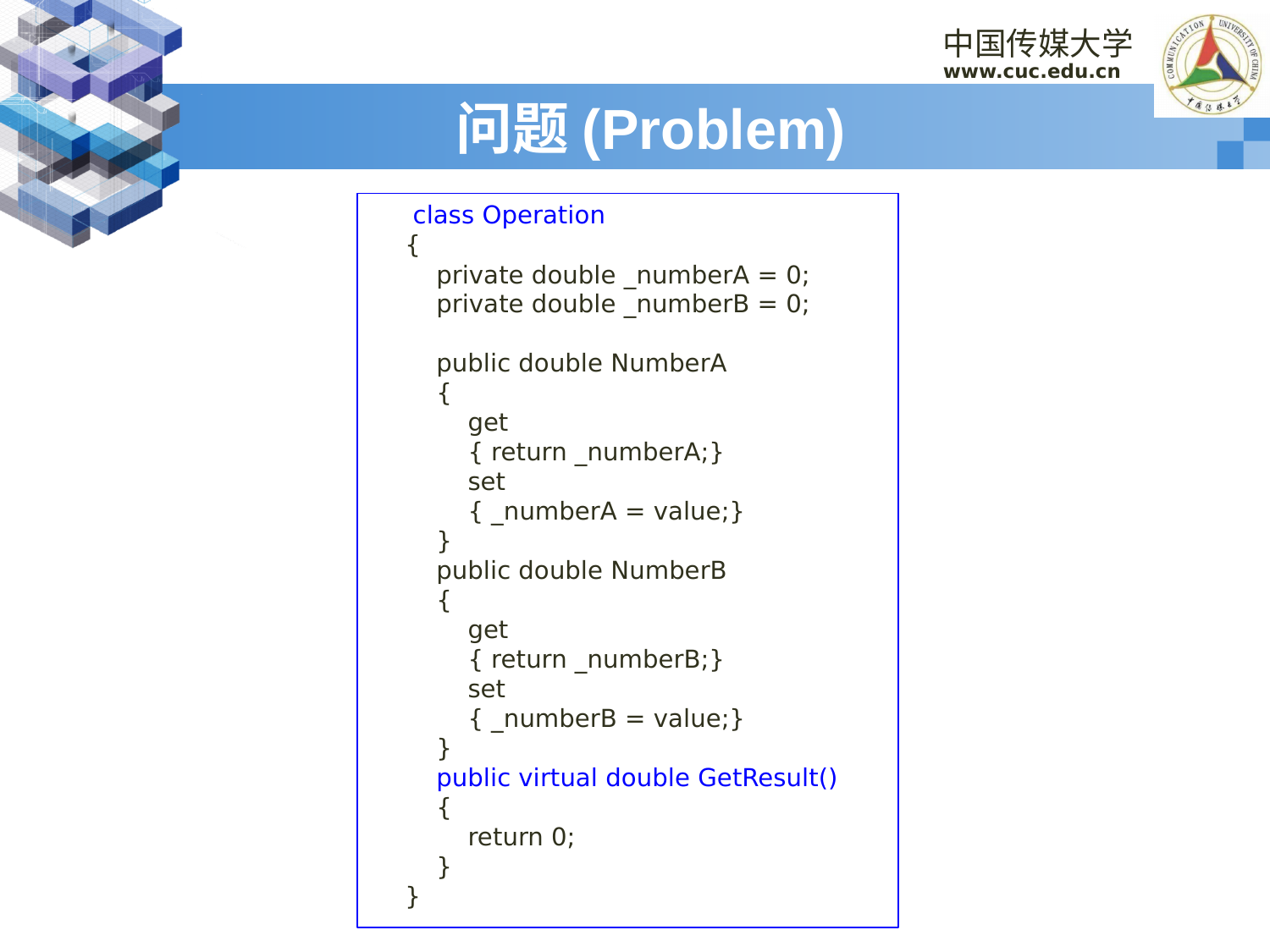

# 问题(Problem)

     class Operation
    {
        private double _numberA = 0;
        private double _numberB = 0;

        public double NumberA
        {
            get
            { return _numberA;}
            set
            { _numberA = value;}
        }
        public double NumberB
        {
            get
            { return _numberB;}
            set
            { _numberB = value;}
        }
        public virtual double GetResult()
        {
            return 0;
        }
    }